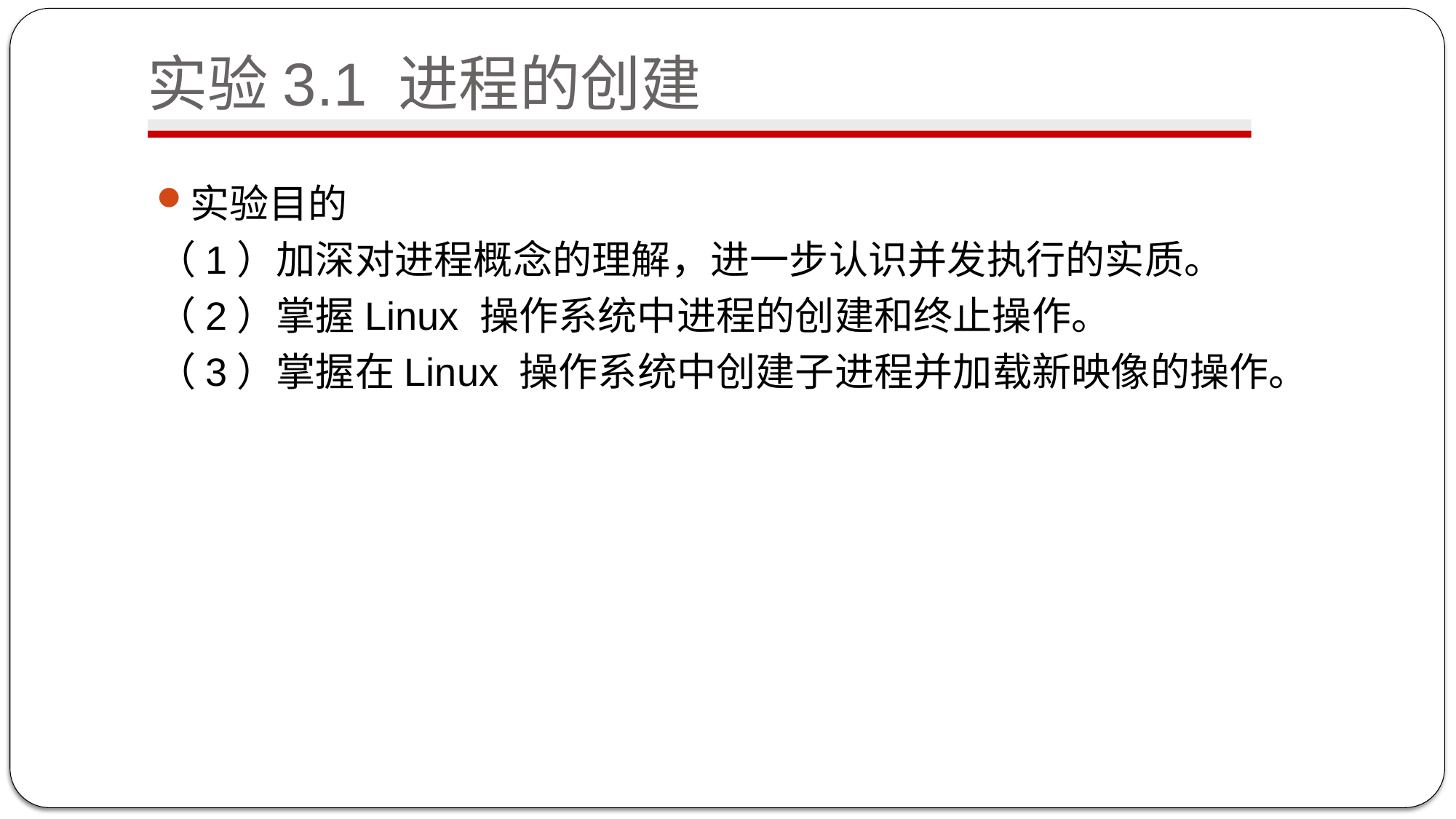

# 实验3.1 进程的创建
实验目的
（1）加深对进程概念的理解，进一步认识并发执行的实质。
（2）掌握Linux 操作系统中进程的创建和终止操作。
（3）掌握在Linux 操作系统中创建子进程并加载新映像的操作。